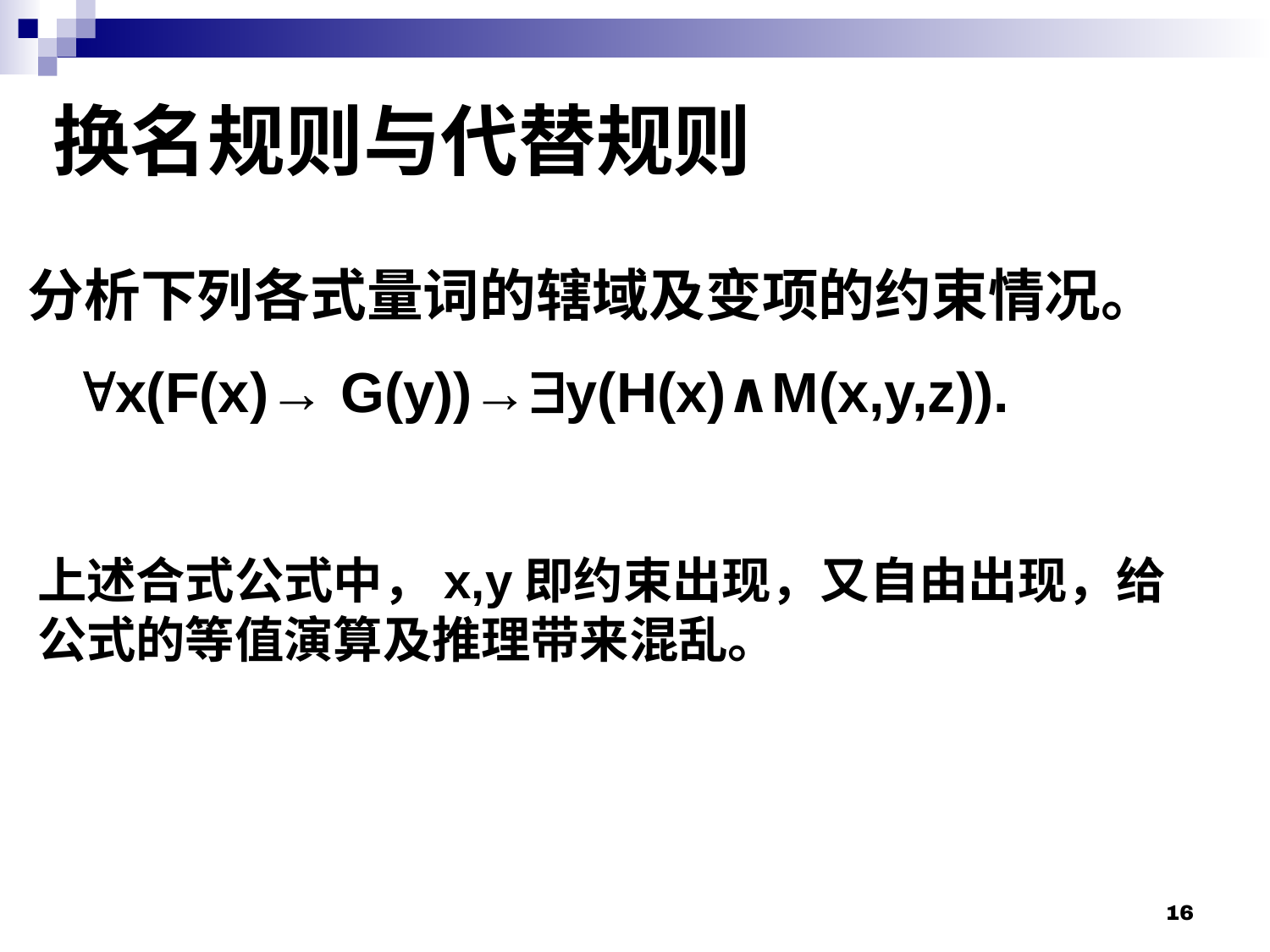

换名规则与代替规则
分析下列各式量词的辖域及变项的约束情况。
   ∀x(F(x)→ G(y))→∃y(H(x)∧M(x,y,z)).

上述合式公式中，x,y即约束出现，又自由出现，给公式的等值演算及推理带来混乱。
16